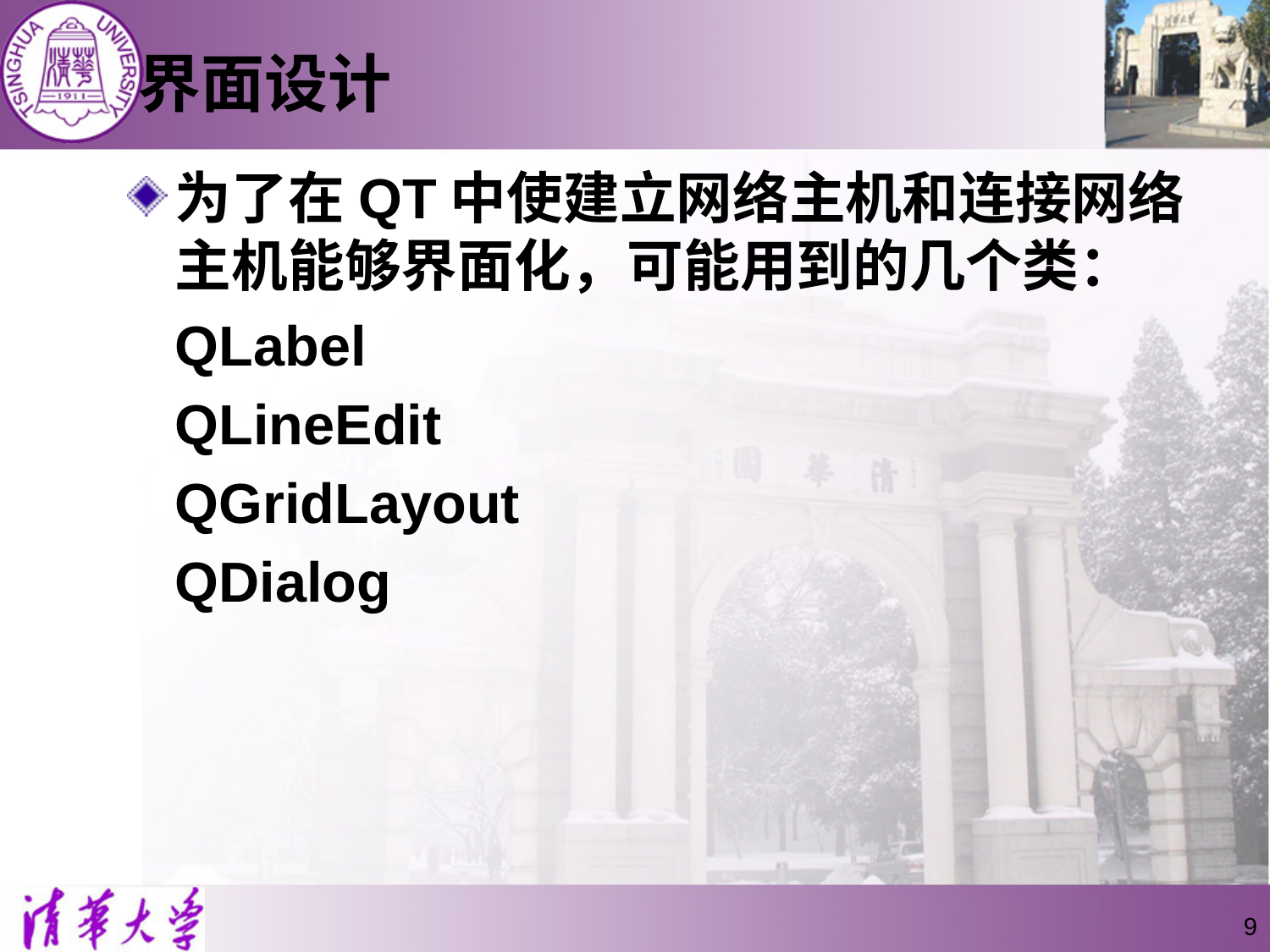

# 界面设计
为了在QT中使建立网络主机和连接网络主机能够界面化，可能用到的几个类：
	QLabel
	QLineEdit
	QGridLayout
	QDialog
9